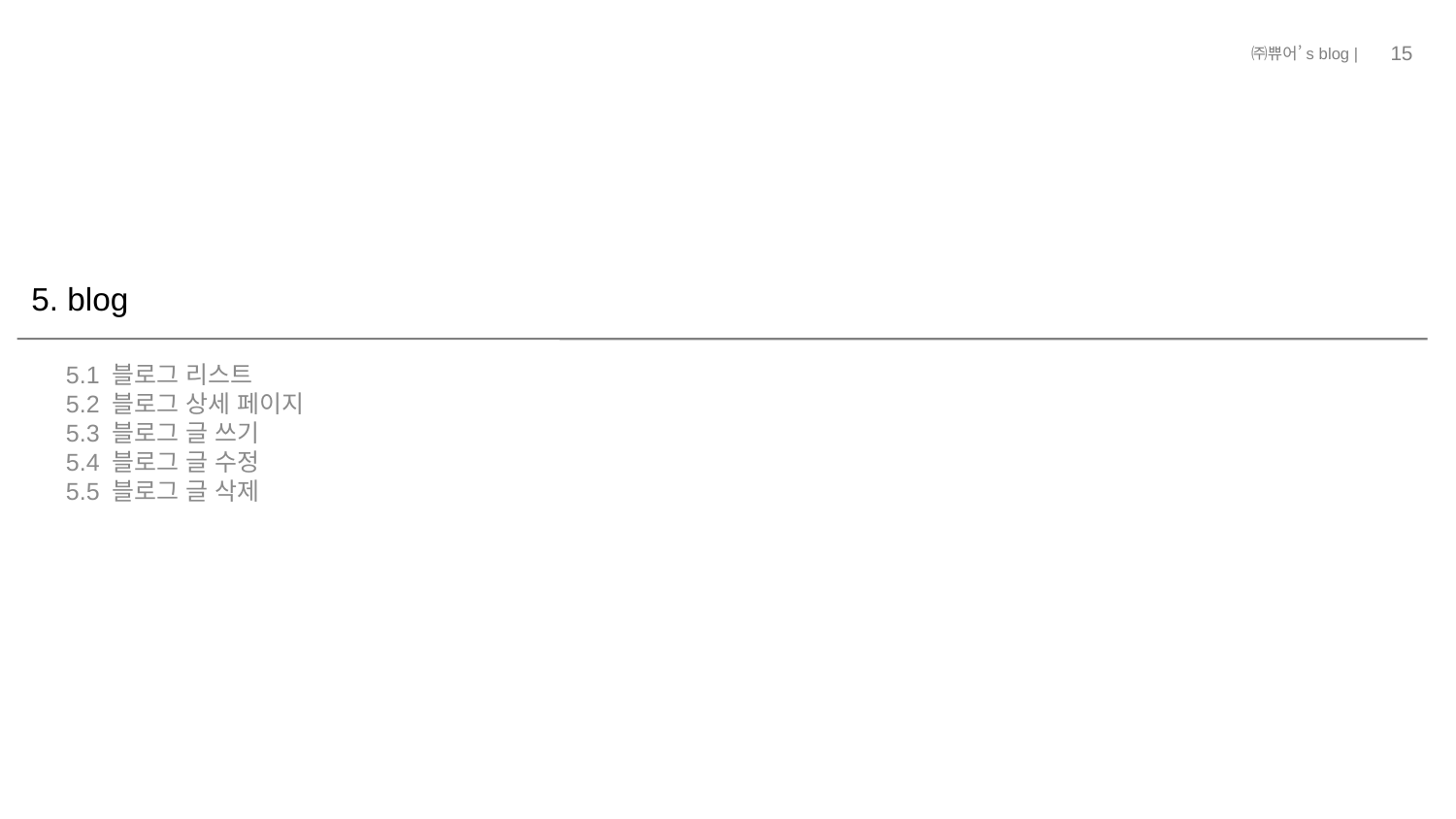

15
# 5. blog
5.1 블로그 리스트
5.2 블로그 상세 페이지
5.3 블로그 글 쓰기
5.4 블로그 글 수정
5.5 블로그 글 삭제